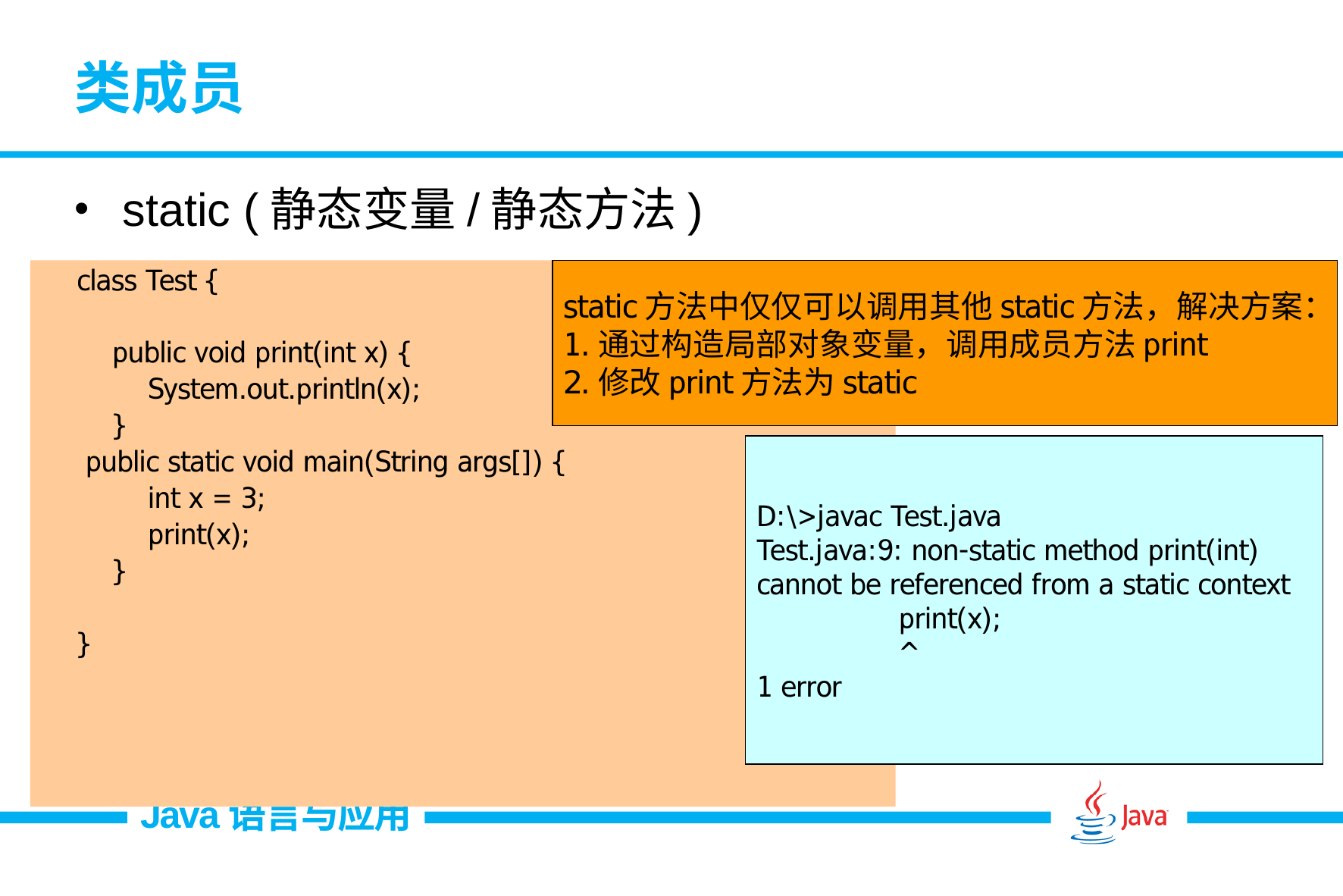

# 类成员
static (静态变量/静态方法)
    class Test {

        public void print(int x) {
            System.out.println(x);
        }
     public static void main(String args[]) {
            int x = 3;
            print(x);
        }

    }
static方法中仅仅可以调用其他static方法，解决方案：
1.通过构造局部对象变量，调用成员方法print
2.修改print方法为static
D:\>javac Test.java
Test.java:9: non-static method print(int)
cannot be referenced from a static context
                print(x);
                ^
1 error
33